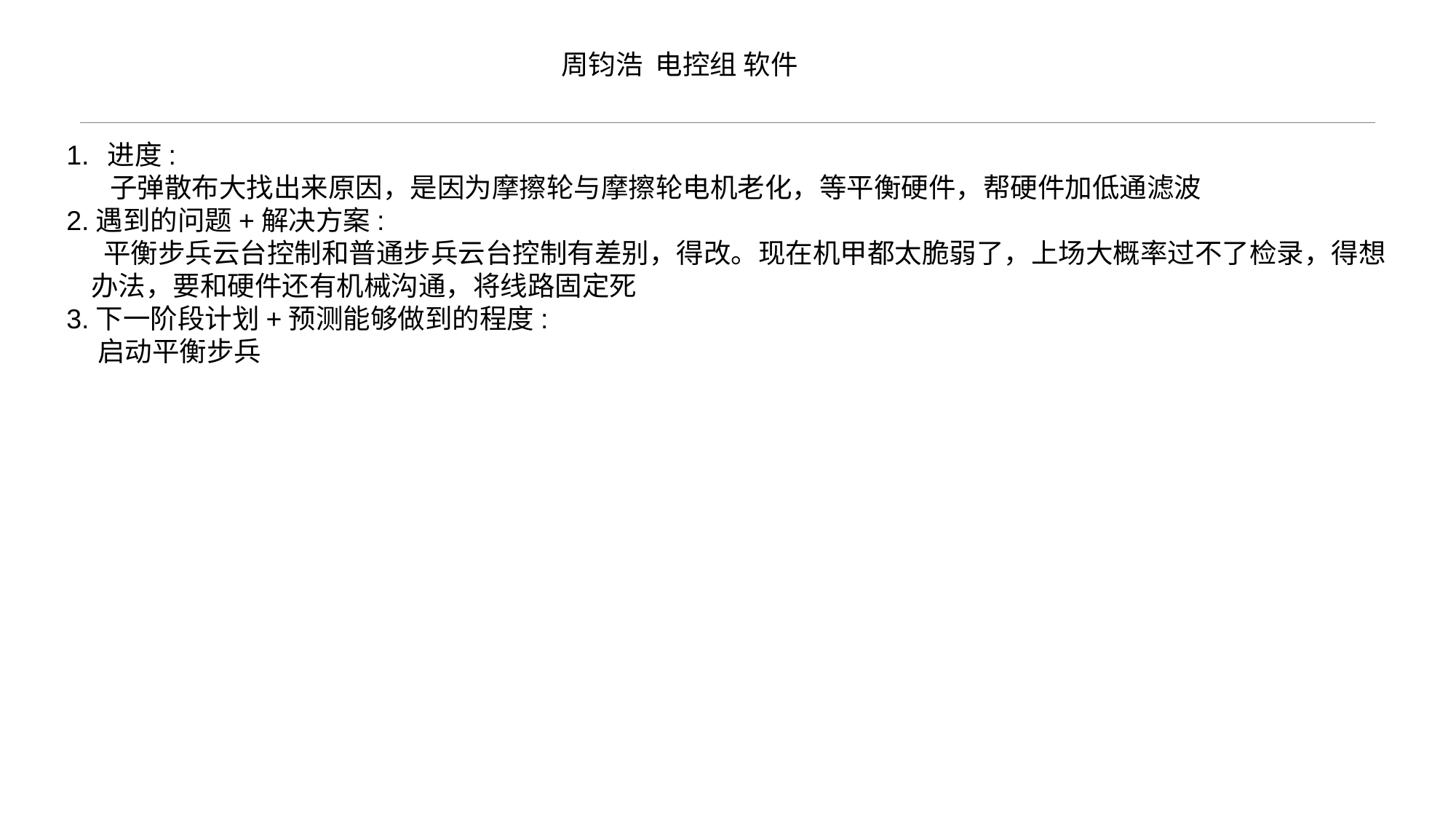

周钧浩  电控组 软件
进度:
      子弹散布大找出来原因，是因为摩擦轮与摩擦轮电机老化，等平衡硬件，帮硬件加低通滤波
2.遇到的问题+解决方案:
    平衡步兵云台控制和普通步兵云台控制有差别，得改。现在机甲都太脆弱了，上场大概率过不了检录，得想     办法，要和硬件还有机械沟通，将线路固定死
3.下一阶段计划+预测能够做到的程度:
    启动平衡步兵